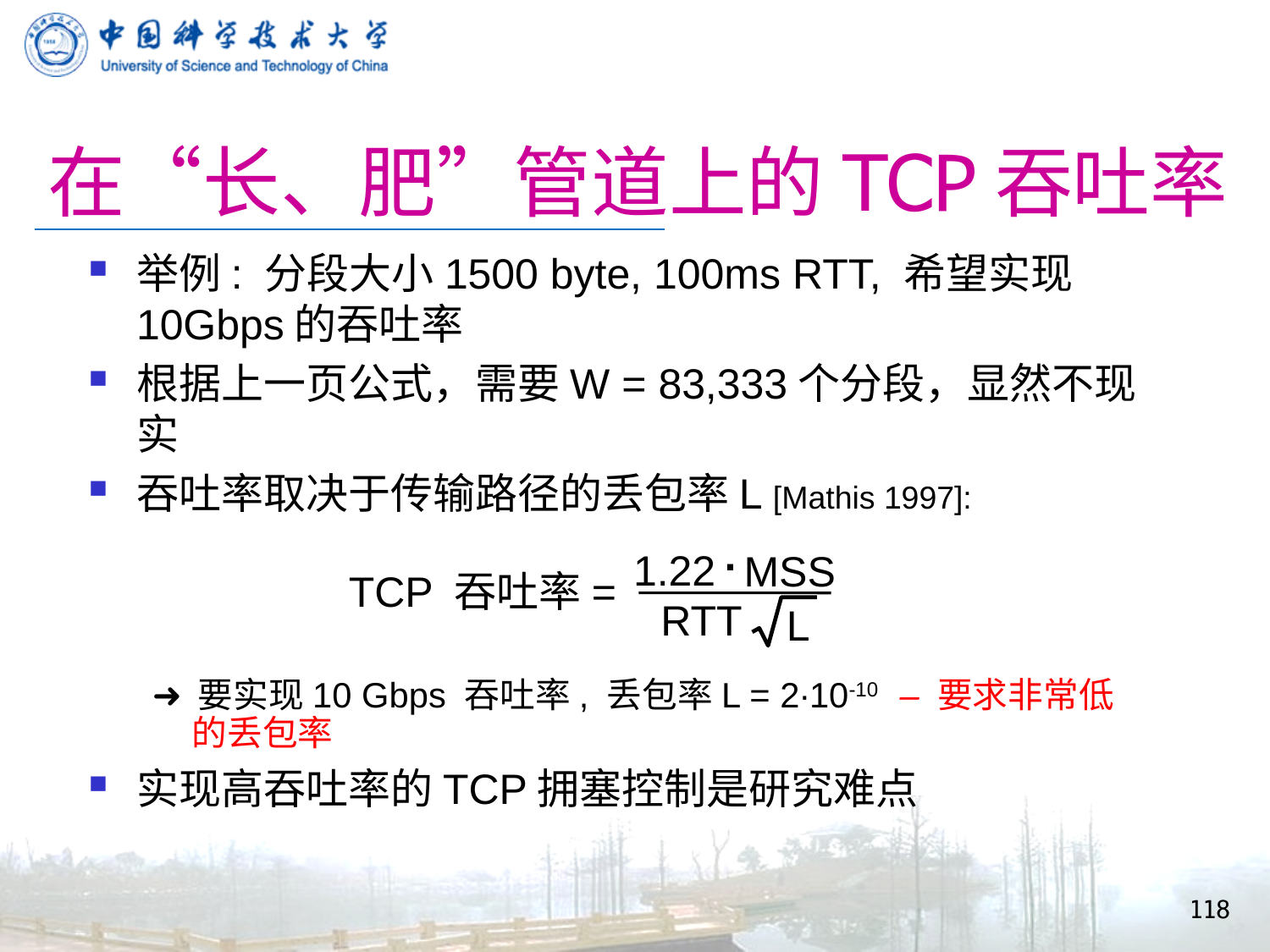

# 在“长、肥”管道上的TCP吞吐率
举例: 分段大小1500 byte, 100ms RTT, 希望实现10Gbps的吞吐率
根据上一页公式，需要W = 83,333个分段，显然不现实
吞吐率取决于传输路径的丢包率L [Mathis 1997]:
➜ 要实现10 Gbps 吞吐率, 丢包率L = 2·10-10   – 要求非常低的丢包率
实现高吞吐率的TCP拥塞控制是研究难点

.
MSS
RTT
L

1.22
TCP 吞吐率=
118